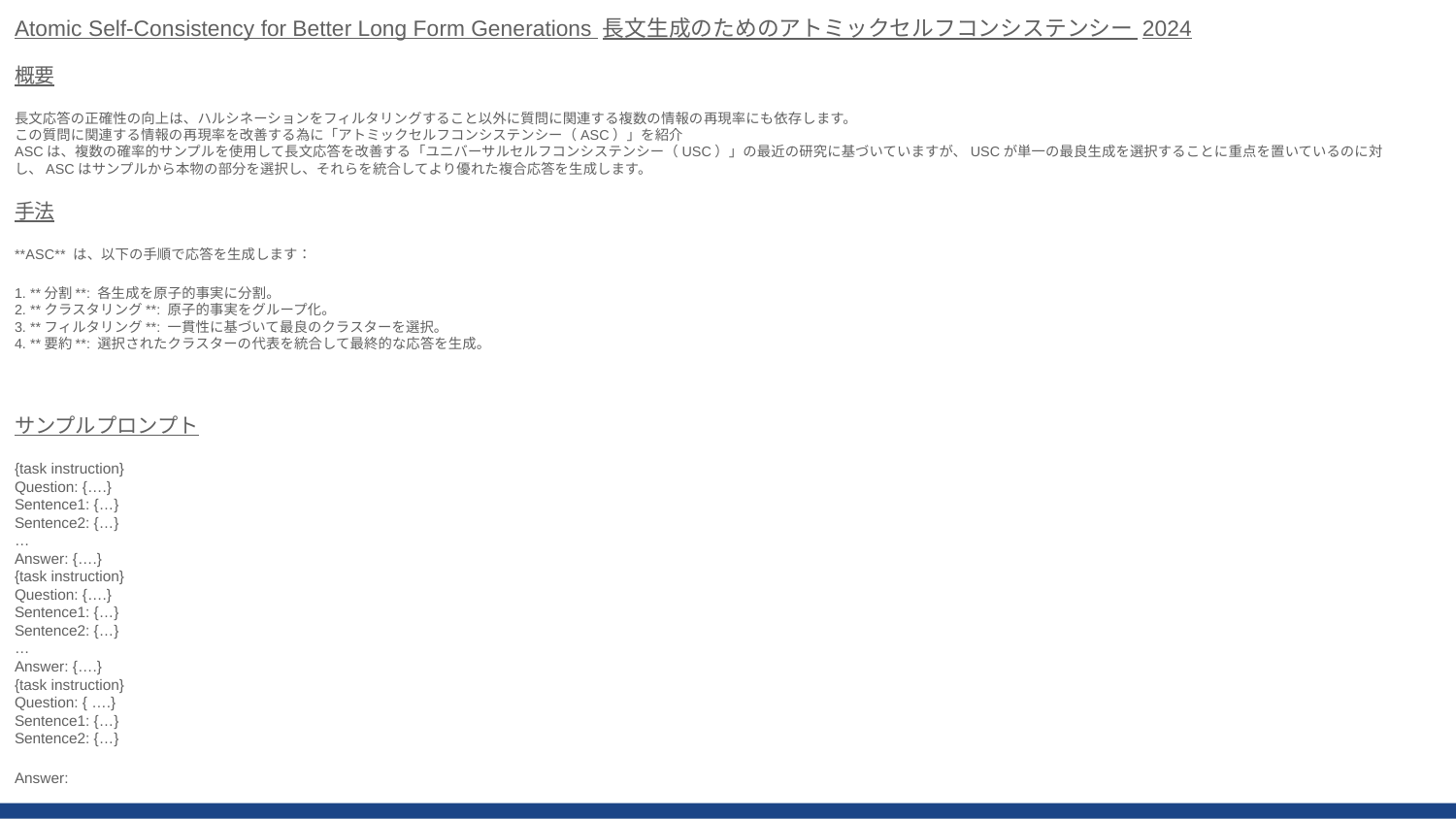

Atomic Self-Consistency for Better Long Form Generations 長文生成のためのアトミックセルフコンシステンシー 2024
概要
長文応答の正確性の向上は、ハルシネーションをフィルタリングすること以外に質問に関連する複数の情報の再現率にも依存します。
この質問に関連する情報の再現率を改善する為に「アトミックセルフコンシステンシー（ASC）」を紹介
ASCは、複数の確率的サンプルを使用して長文応答を改善する「ユニバーサルセルフコンシステンシー（USC）」の最近の研究に基づいていますが、USCが単一の最良生成を選択することに重点を置いているのに対し、ASCはサンプルから本物の部分を選択し、それらを統合してより優れた複合応答を生成します。
手法
**ASC** は、以下の手順で応答を生成します：
1. **分割**: 各生成を原子的事実に分割。
2. **クラスタリング**: 原子的事実をグループ化。
3. **フィルタリング**: 一貫性に基づいて最良のクラスターを選択。
4. **要約**: 選択されたクラスターの代表を統合して最終的な応答を生成。

サンプルプロンプト
{task instruction}
Question: {….}
Sentence1: {…}
Sentence2: {…}
…
Answer: {….}
{task instruction}
Question: {….}
Sentence1: {…}
Sentence2: {…}
…
Answer: {….}
{task instruction}
Question: { ….}
Sentence1: {…}
Sentence2: {…}
Answer: